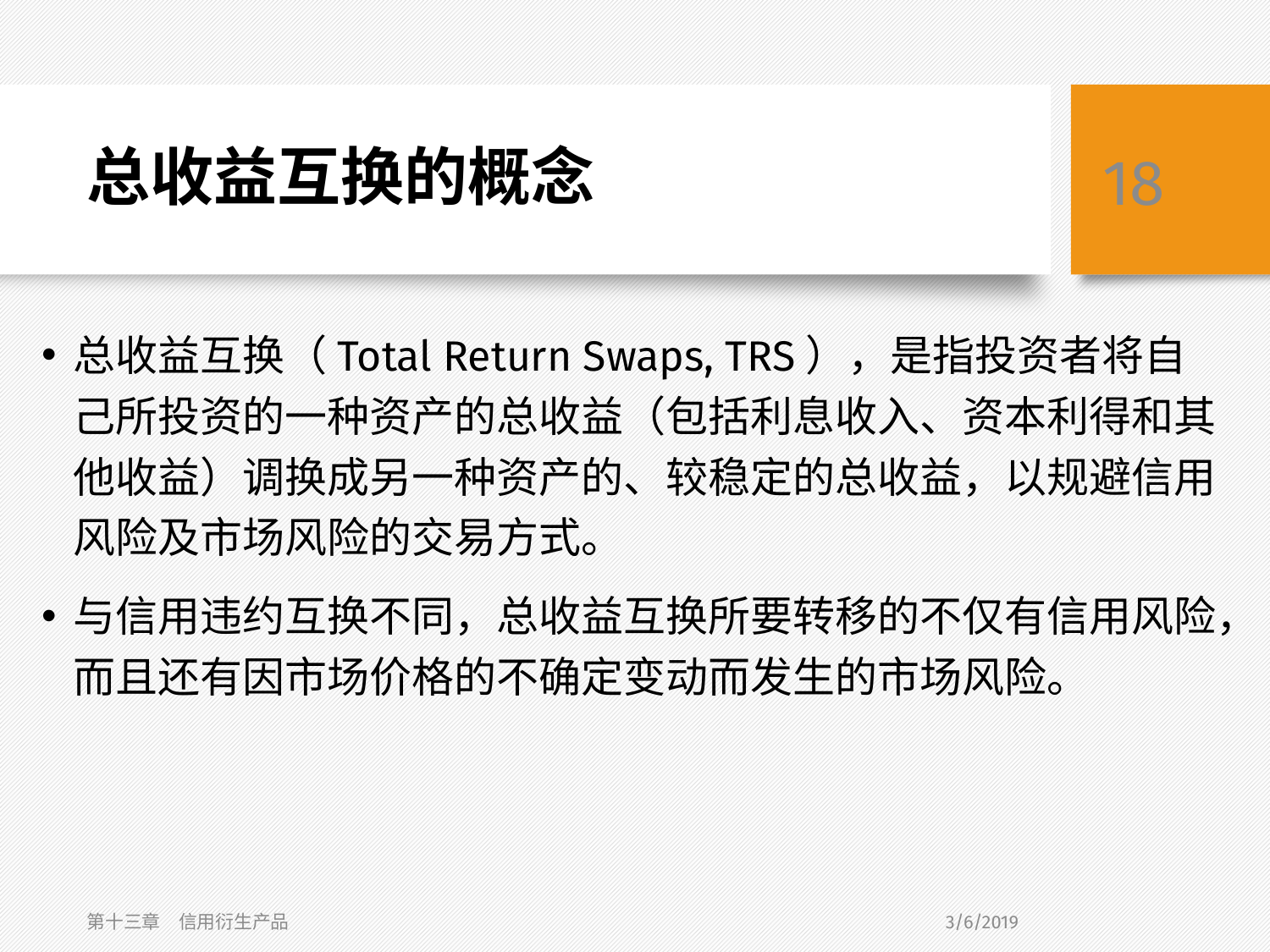

# 总收益互换的概念
18
总收益互换（Total Return Swaps, TRS），是指投资者将自己所投资的一种资产的总收益（包括利息收入、资本利得和其他收益）调换成另一种资产的、较稳定的总收益，以规避信用风险及市场风险的交易方式。
与信用违约互换不同，总收益互换所要转移的不仅有信用风险，而且还有因市场价格的不确定变动而发生的市场风险。

3/6/2019
第十三章　信用衍生产品